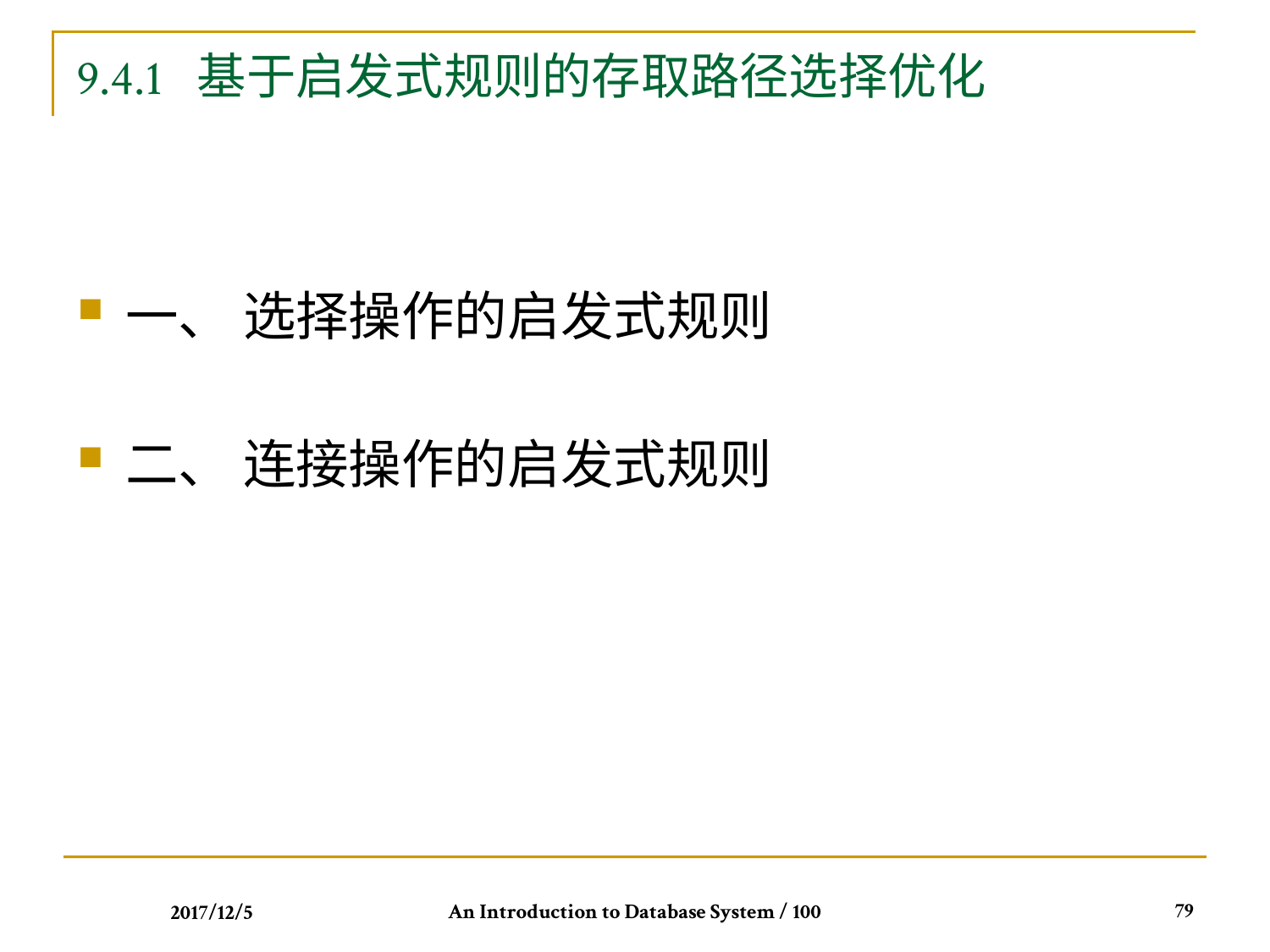

# 9.4.1  基于启发式规则的存取路径选择优化
一、 选择操作的启发式规则

二、 连接操作的启发式规则
2017/12/5
79
An Introduction to Database System / 100